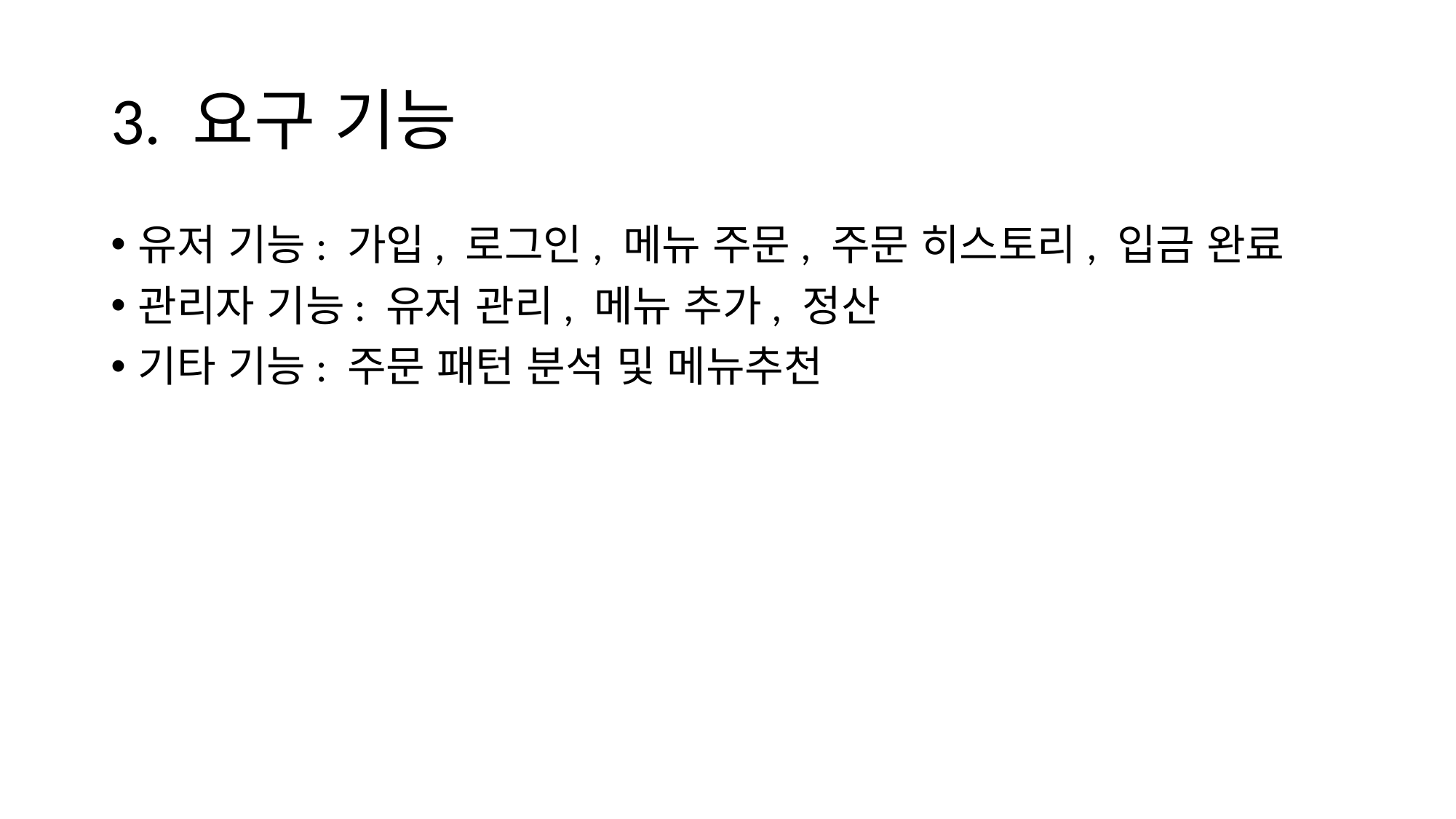

# 3. 요구 기능
유저 기능: 가입, 로그인, 메뉴 주문, 주문 히스토리, 입금 완료
관리자 기능: 유저 관리, 메뉴 추가, 정산
기타 기능: 주문 패턴 분석 및 메뉴추천